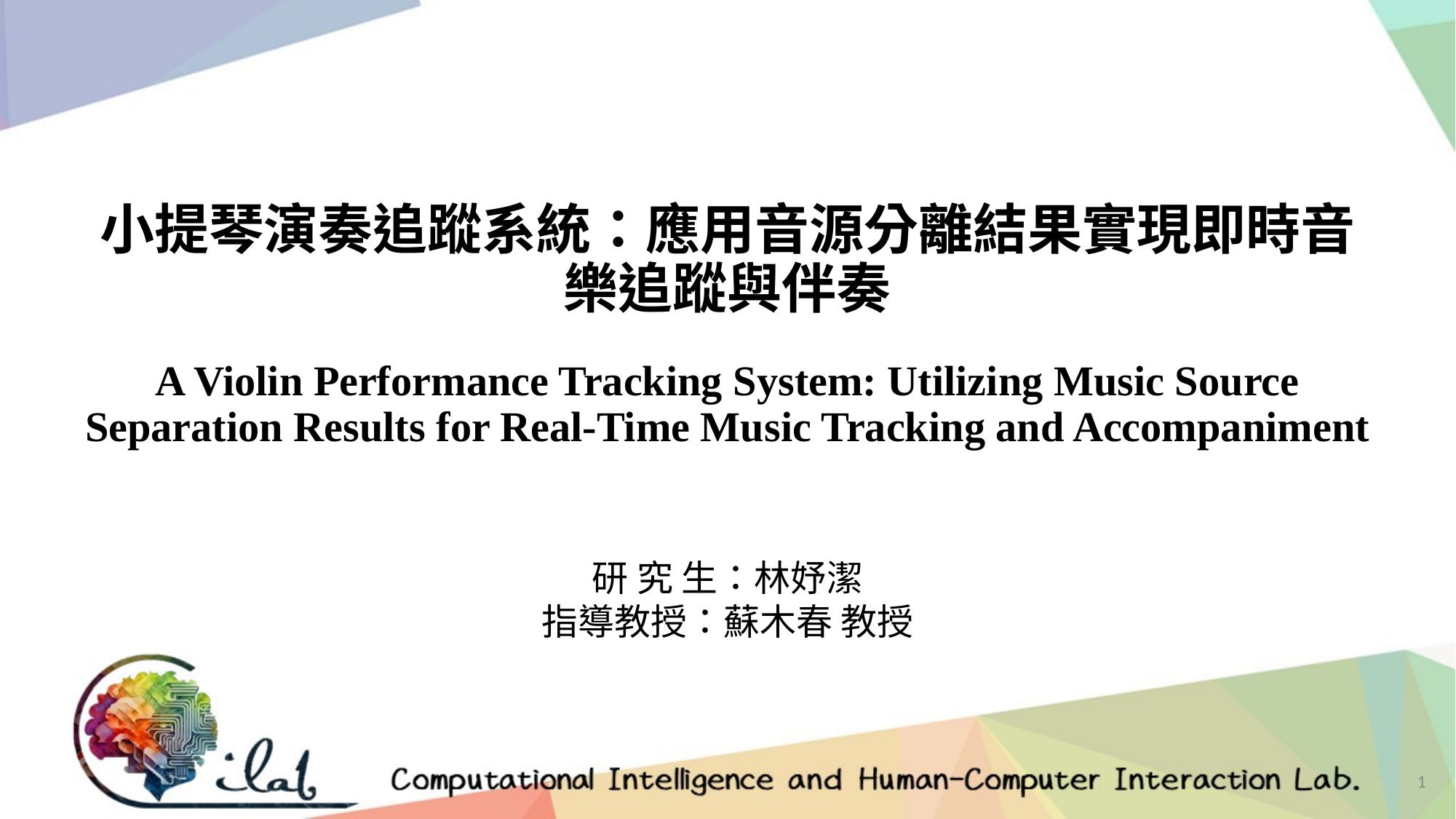

# 小提琴演奏追蹤系統：應用音源分離結果實現即時音樂追蹤與伴奏 A Violin Performance Tracking System: Utilizing Music Source Separation Results for Real-Time Music Tracking and Accompaniment
研 究 生：林妤潔
指導教授：蘇木春 教授
1